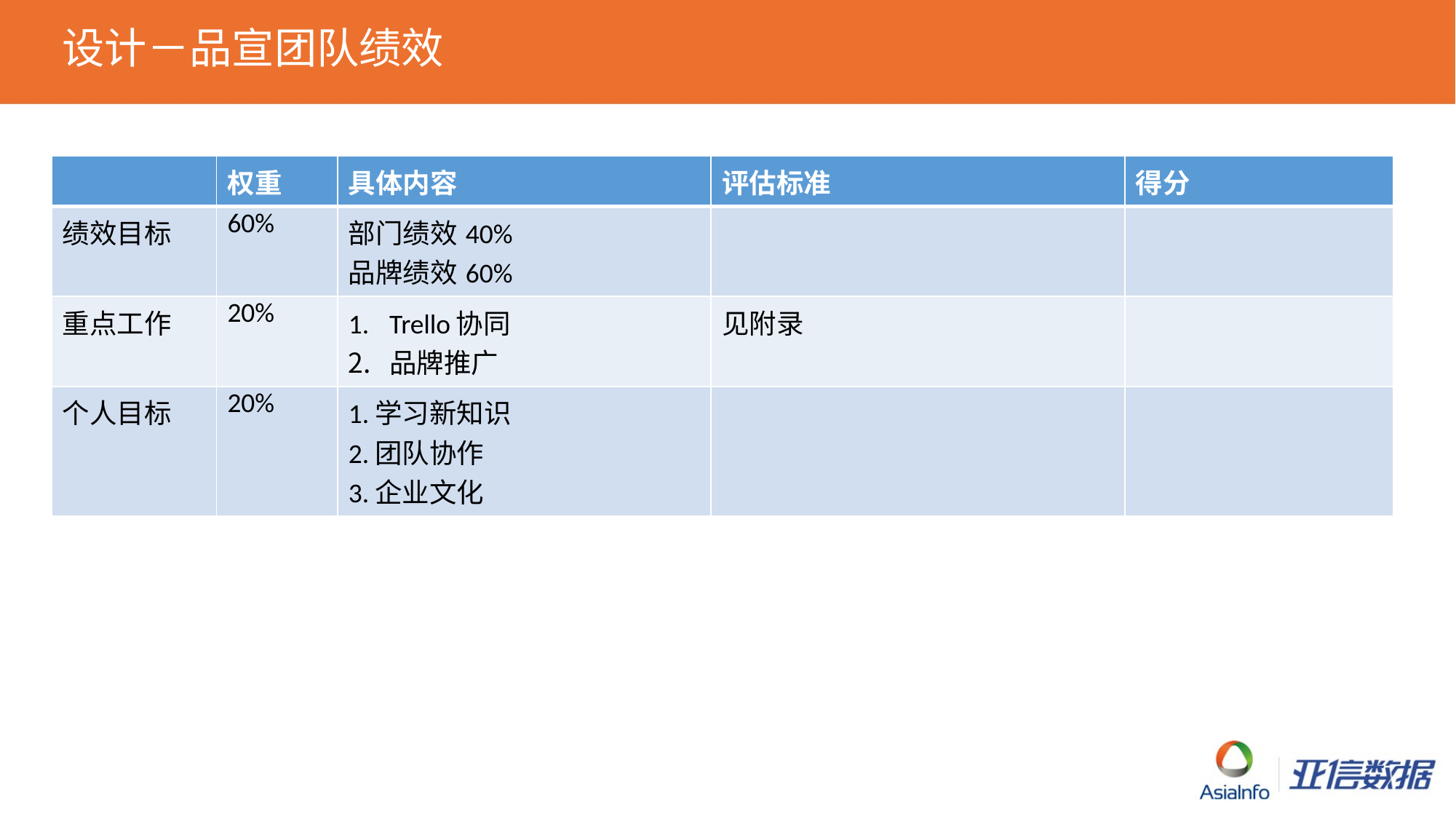

# 设计－品宣团队绩效
|  | 权重 | 具体内容 | 评估标准 | 得分 |
| --- | --- | --- | --- | --- |
| 绩效目标 | 60% | 部门绩效40% 品牌绩效60% |  |  |
| 重点工作 | 20% | Trello协同 品牌推广 | 见附录 |  |
| 个人目标 | 20% | 1.学习新知识 2.团队协作 3.企业文化 |  |  |